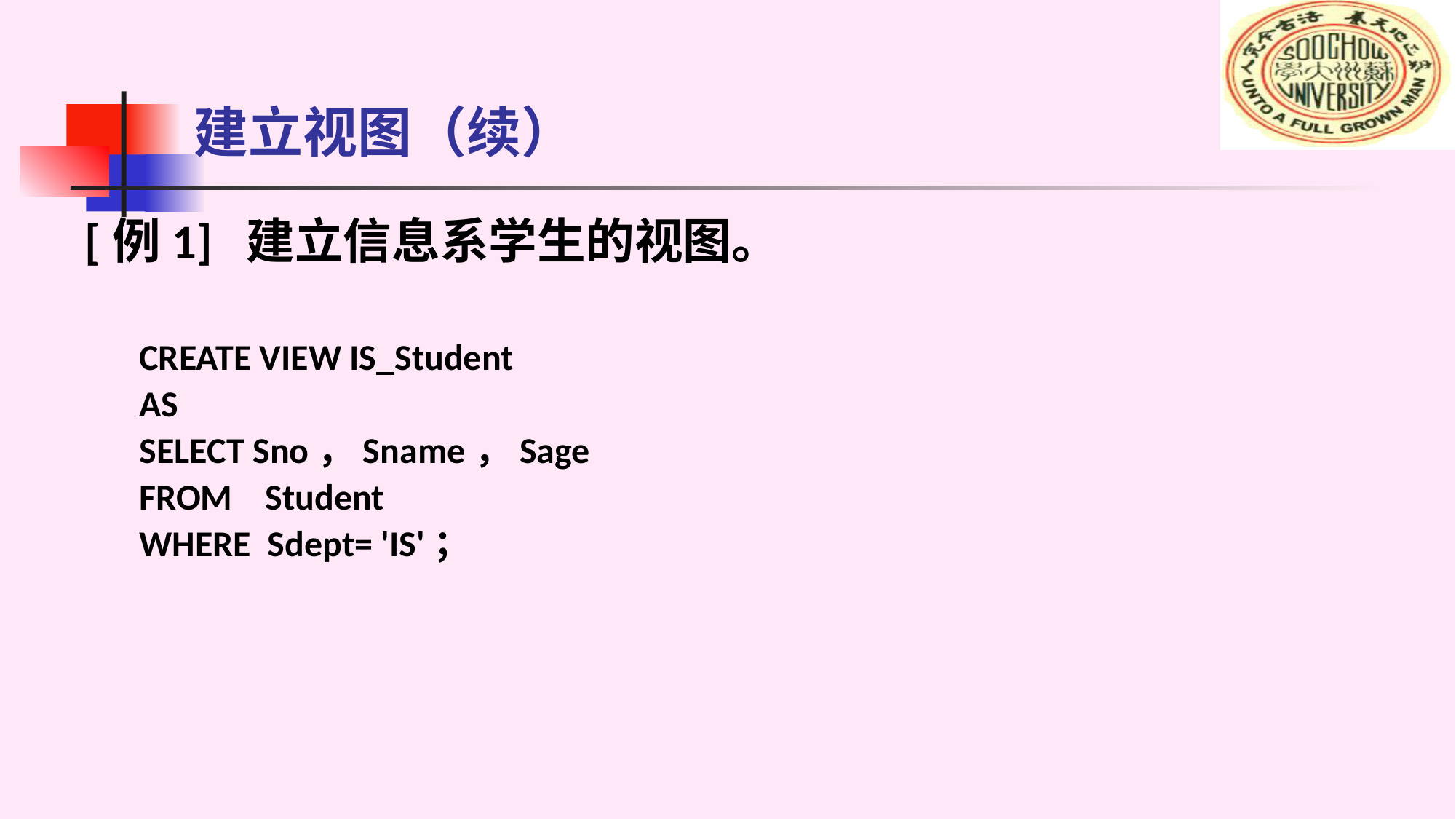

# 建立视图（续）
 [例1]  建立信息系学生的视图。

        CREATE VIEW IS_Student
        AS
        SELECT Sno，Sname，Sage
        FROM    Student
        WHERE  Sdept= 'IS'；